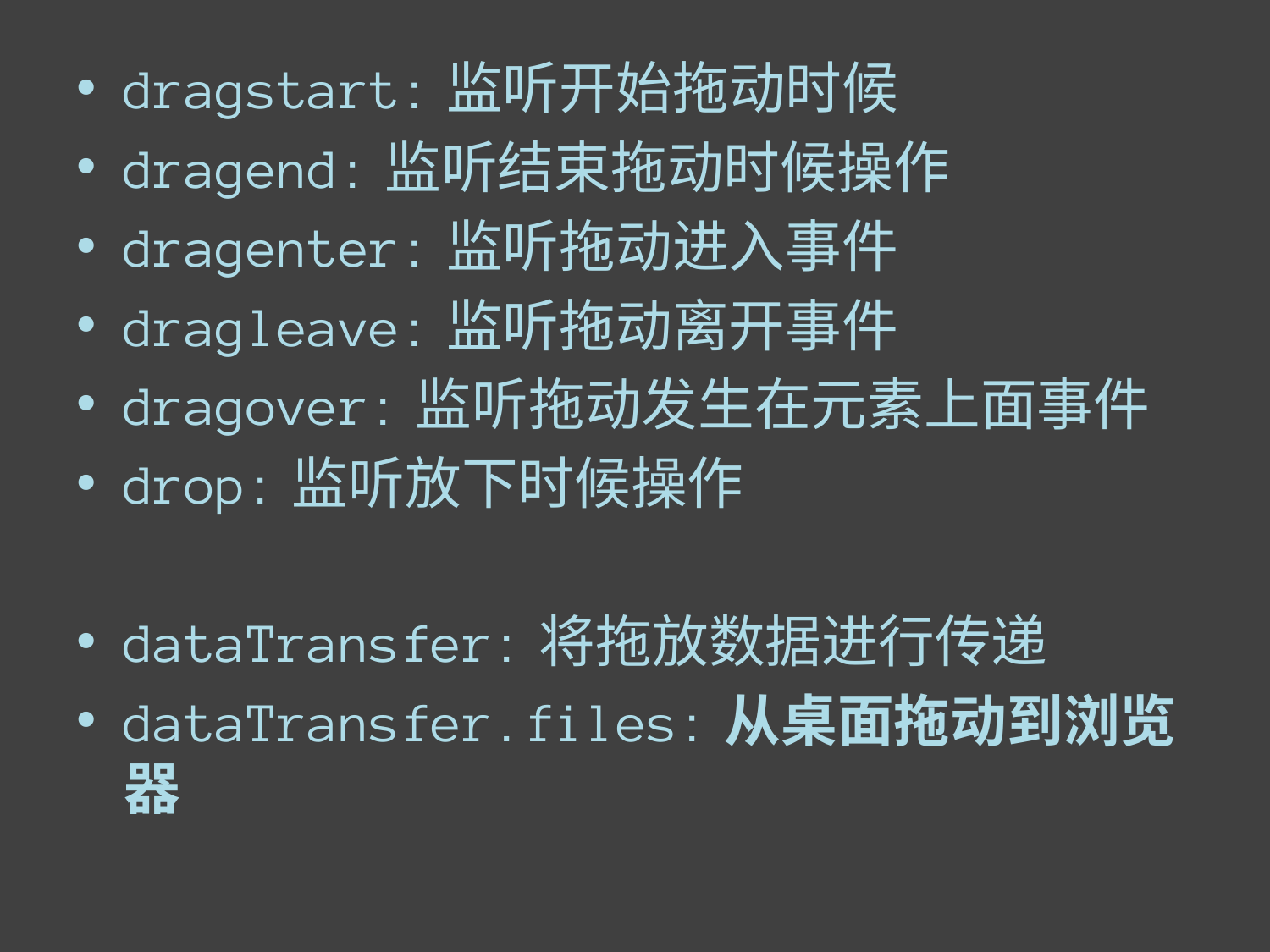

dragstart:监听开始拖动时候
dragend:监听结束拖动时候操作
dragenter:监听拖动进入事件
dragleave:监听拖动离开事件
dragover:监听拖动发生在元素上面事件
drop:监听放下时候操作

dataTransfer:将拖放数据进行传递
dataTransfer.files:从桌面拖动到浏览器